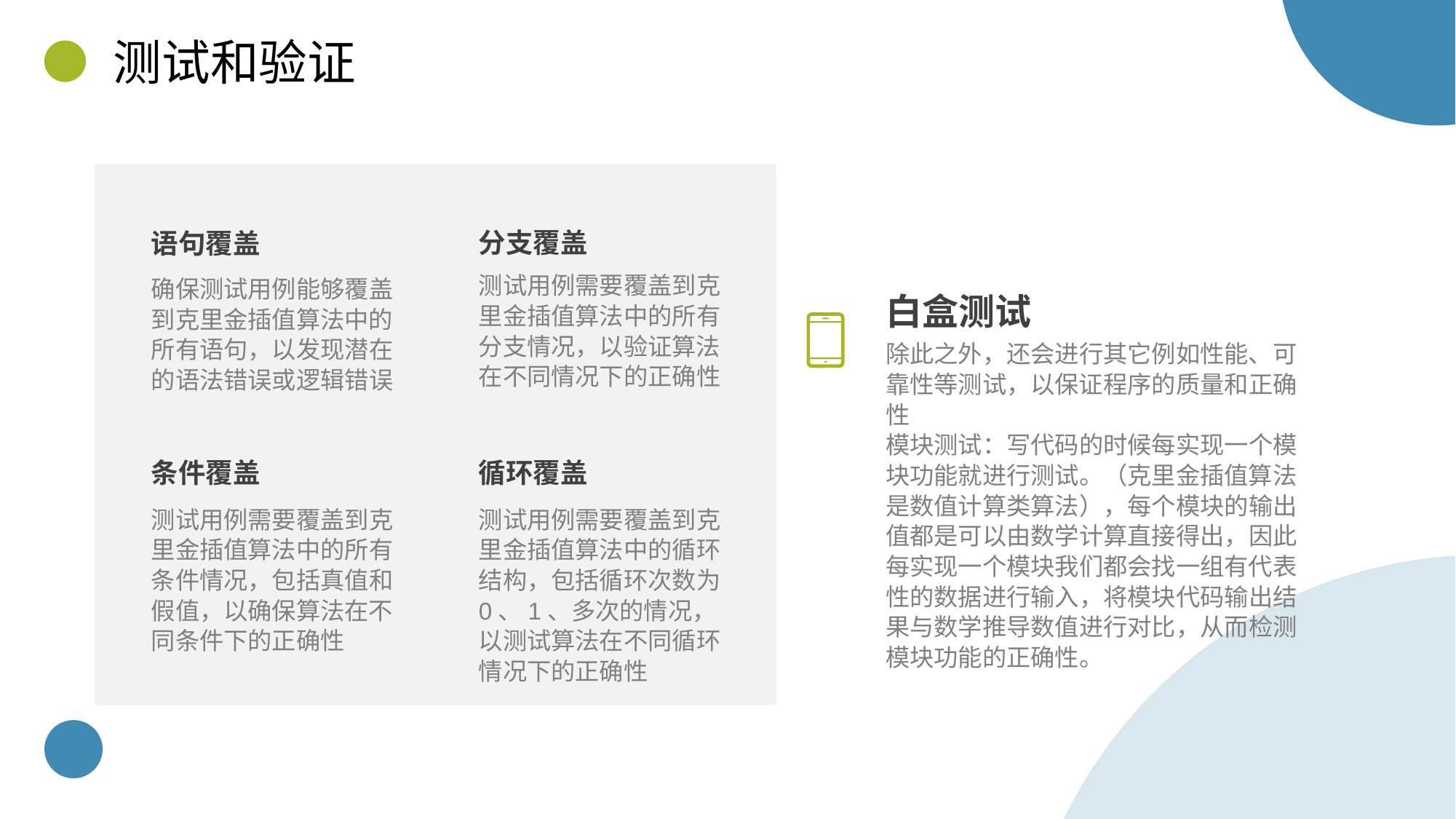

测试和验证

分支覆盖
语句覆盖
测试用例需要覆盖到克里金插值算法中的所有分支情况，以验证算法在不同情况下的正确性
确保测试用例能够覆盖到克里金插值算法中的所有语句，以发现潜在的语法错误或逻辑错误
白盒测试

除此之外，还会进行其它例如性能、可靠性等测试，以保证程序的质量和正确性
模块测试：写代码的时候每实现一个模块功能就进行测试。（克里金插值算法是数值计算类算法），每个模块的输出值都是可以由数学计算直接得出，因此每实现一个模块我们都会找一组有代表性的数据进行输入，将模块代码输出结果与数学推导数值进行对比，从而检测模块功能的正确性。
条件覆盖
循环覆盖
测试用例需要覆盖到克里金插值算法中的所有条件情况，包括真值和假值，以确保算法在不同条件下的正确性
测试用例需要覆盖到克里金插值算法中的循环结构，包括循环次数为0、1、多次的情况，以测试算法在不同循环情况下的正确性